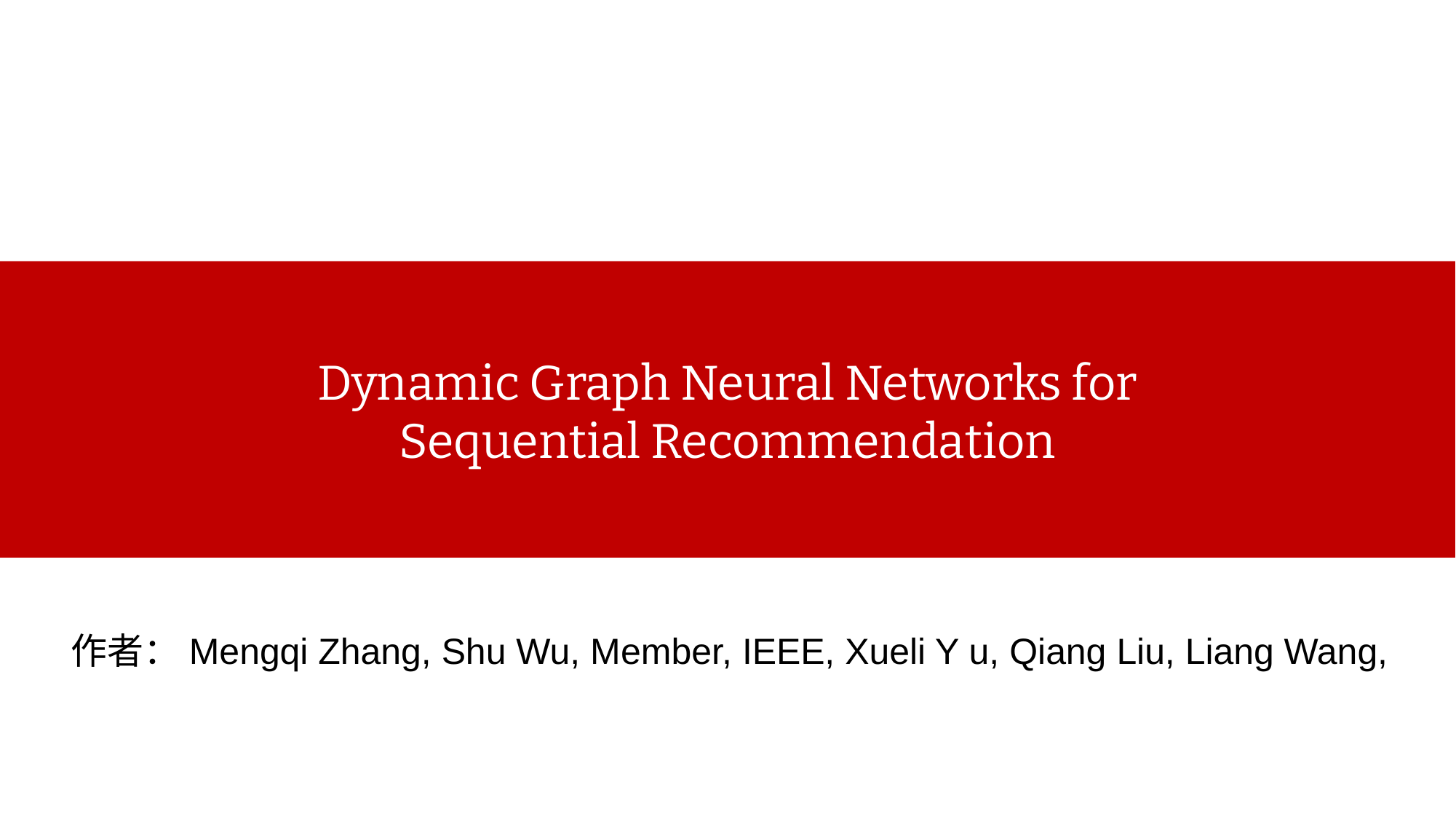

Dynamic Graph Neural Networks for
Sequential Recommendation
作者：Mengqi Zhang, Shu Wu, Member, IEEE, Xueli Y u, Qiang Liu, Liang Wang,